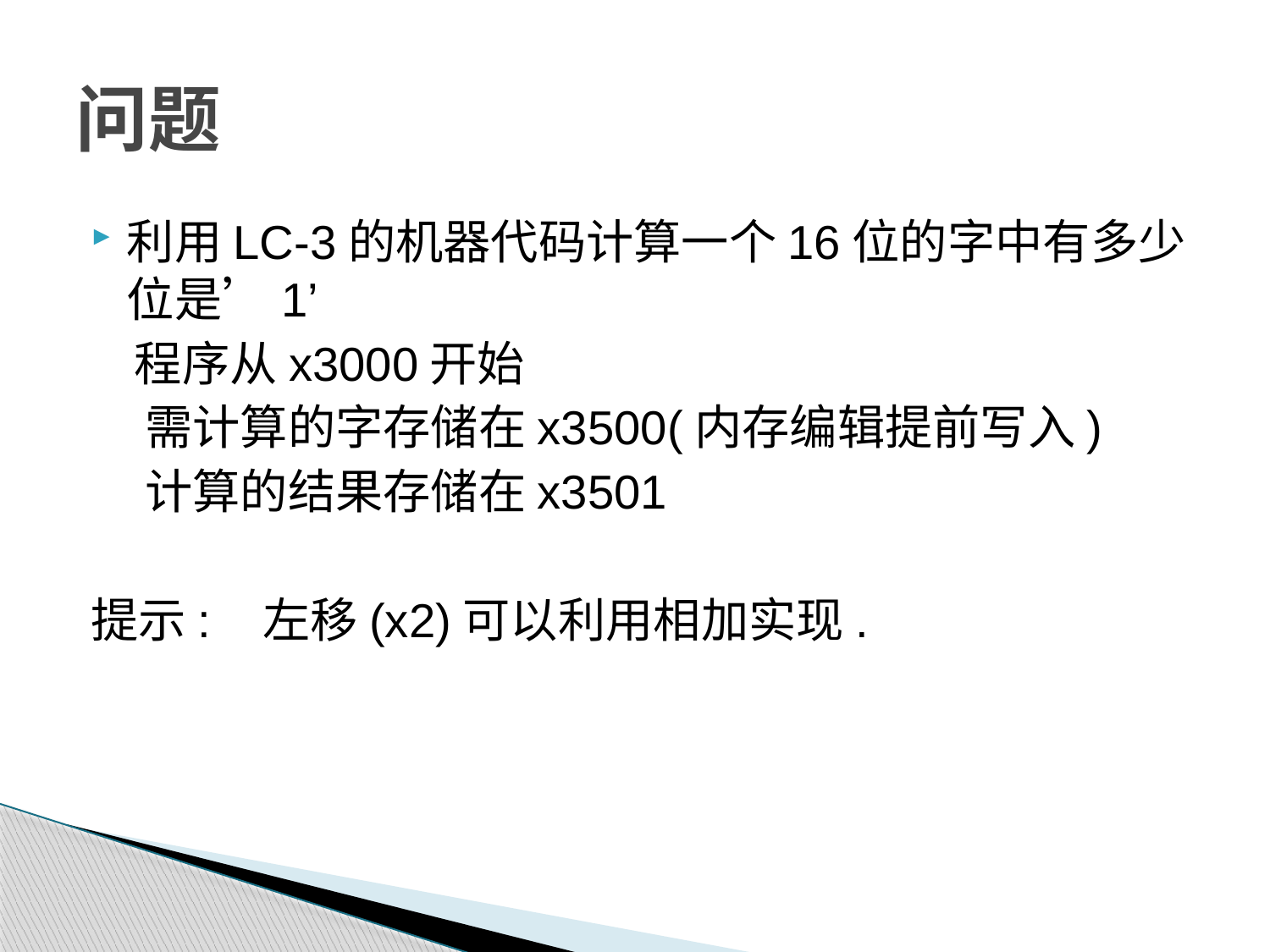

# 问题
利用LC-3的机器代码计算一个16位的字中有多少位是’1’
   程序从x3000开始
    需计算的字存储在x3500(内存编辑提前写入)
    计算的结果存储在x3501

提示:   左移(x2)可以利用相加实现.